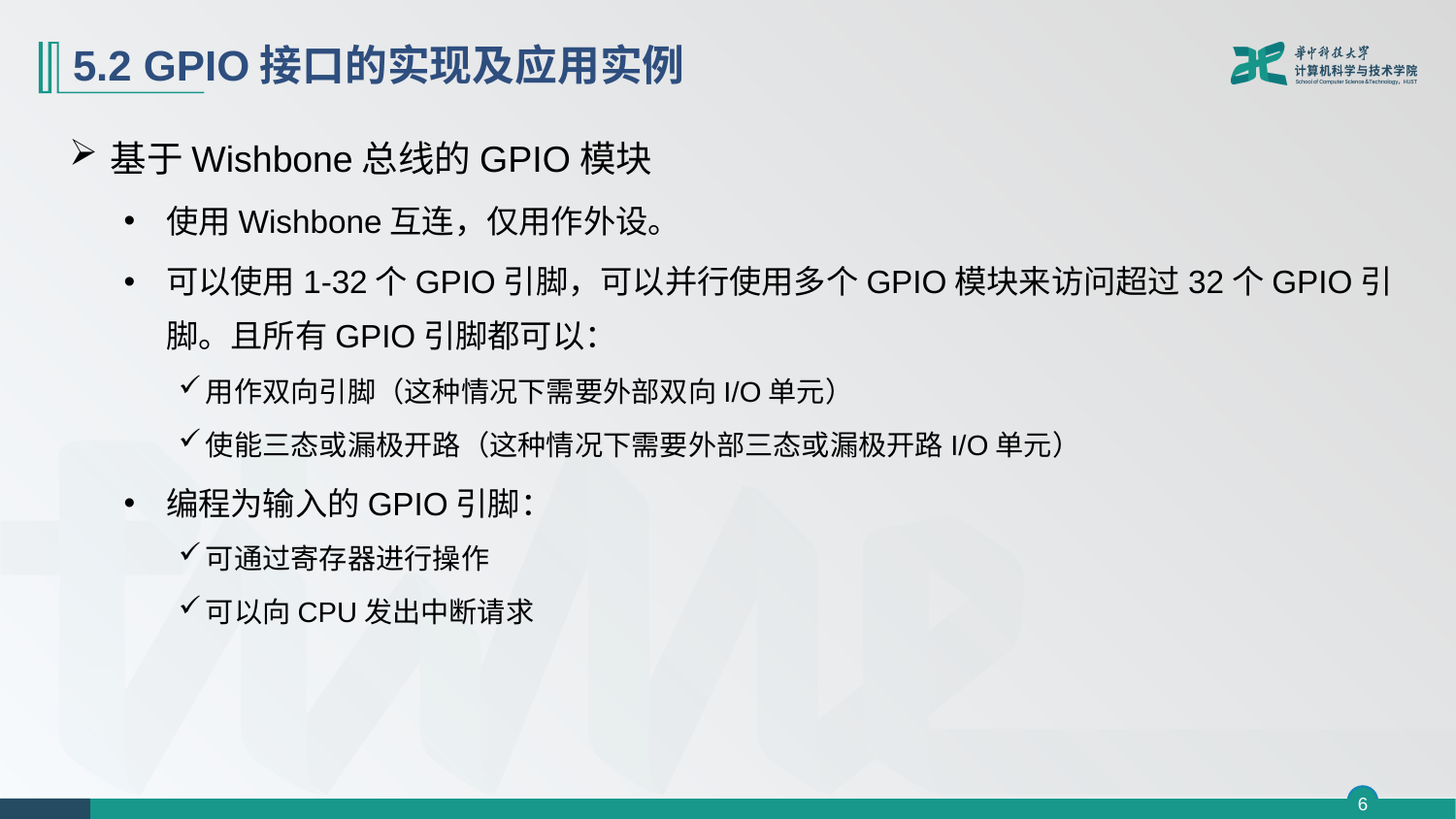

# 5.2 GPIO接口的实现及应用实例
基于Wishbone总线的GPIO模块
使用Wishbone互连，仅用作外设。
可以使用1-32个GPIO引脚，可以并行使用多个GPIO模块来访问超过32个GPIO引脚。且所有GPIO引脚都可以：
用作双向引脚（这种情况下需要外部双向I/O单元）
使能三态或漏极开路（这种情况下需要外部三态或漏极开路I/O单元）
编程为输入的GPIO引脚：
可通过寄存器进行操作
可以向CPU发出中断请求